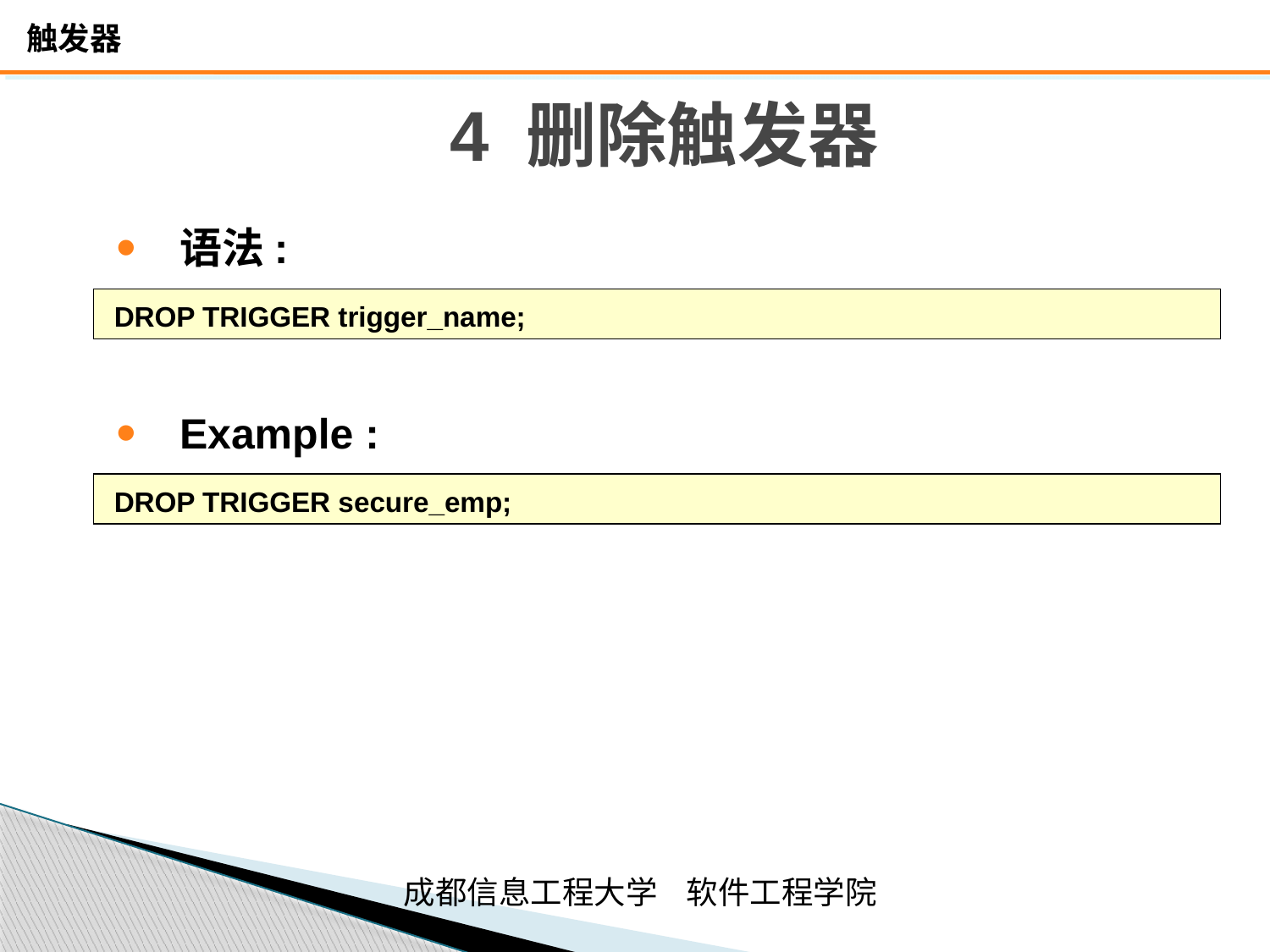

# 4 删除触发器
语法:
 DROP TRIGGER trigger_name;
Example :
 DROP TRIGGER secure_emp;